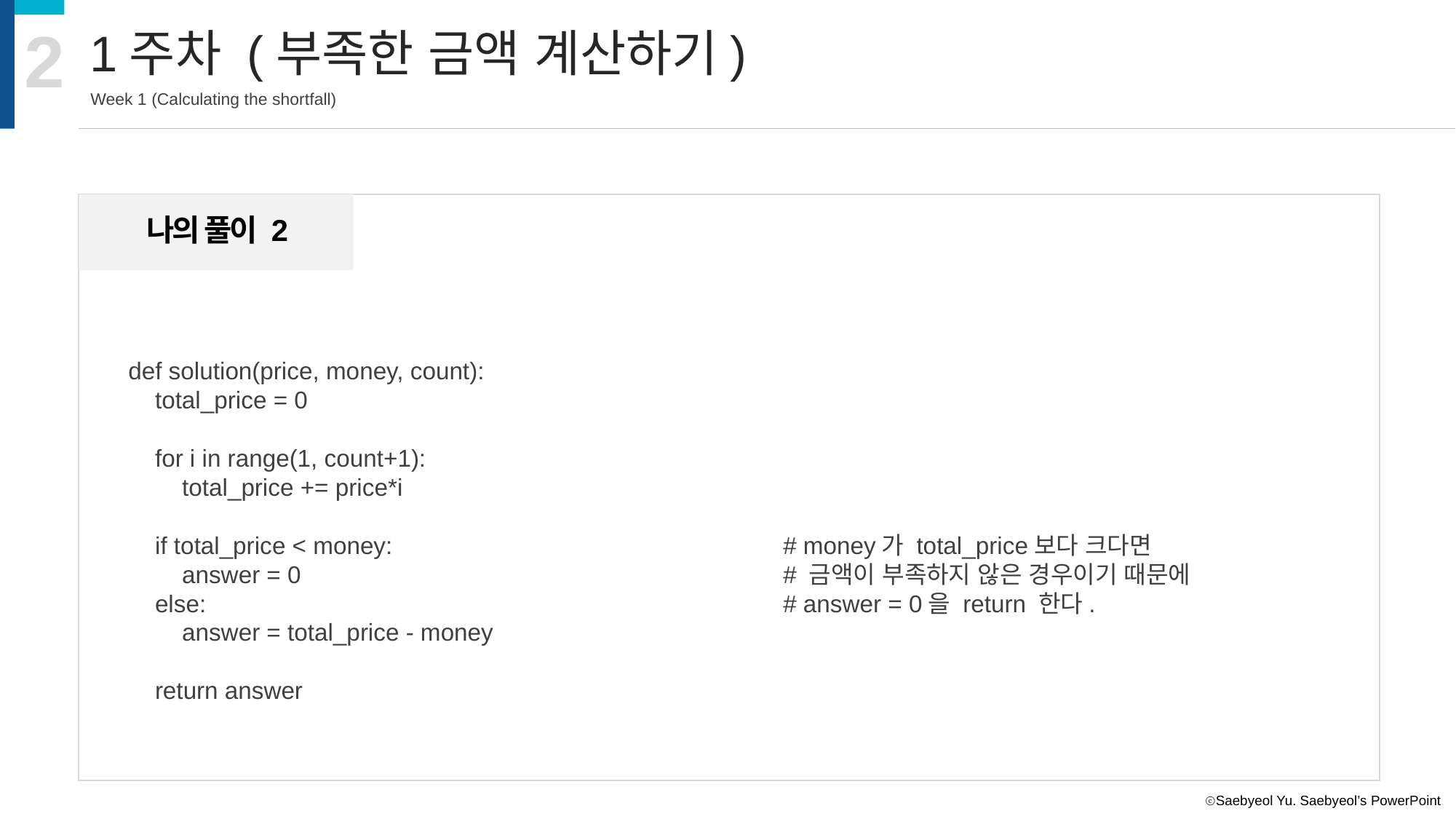

2
1주차 (부족한 금액 계산하기)
Week 1 (Calculating the shortfall)

나의 풀이 2
def solution(price, money, count):
    total_price = 0

    for i in range(1, count+1):
        total_price += price*i

    if total_price < money:				# money가 total_price보다 크다면
        answer = 0					# 금액이 부족하지 않은 경우이기 때문에
    else:						# answer = 0을 return 한다.
        answer = total_price - money

    return answer